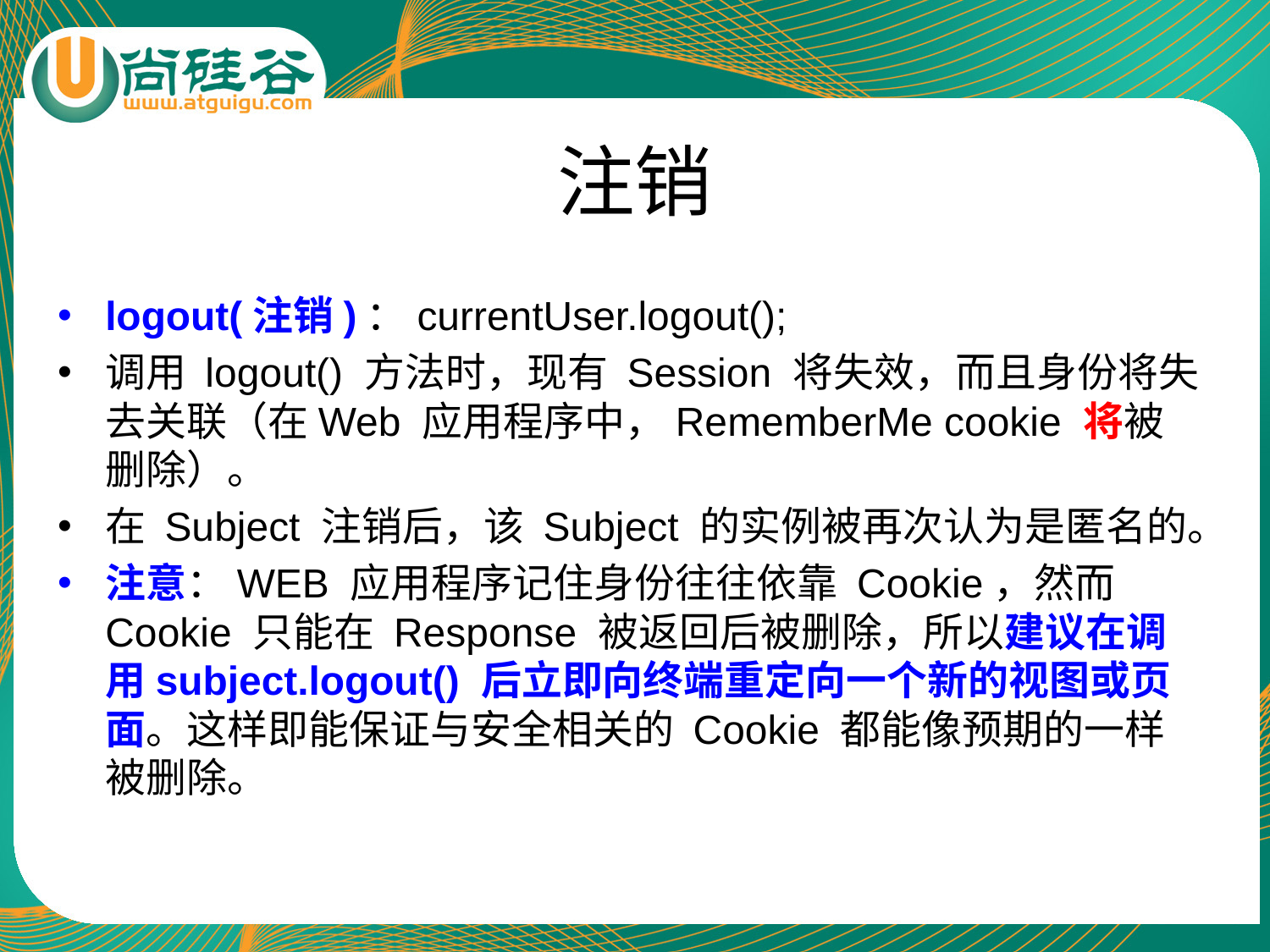

# 注销
logout(注销)：currentUser.logout();
调用 logout() 方法时，现有 Session 将失效，而且身份将失去关联（在Web 应用程序中，RememberMe cookie 将被删除）。
在 Subject 注销后，该 Subject 的实例被再次认为是匿名的。
注意：WEB 应用程序记住身份往往依靠 Cookie，然而Cookie 只能在 Response 被返回后被删除，所以建议在调用subject.logout() 后立即向终端重定向一个新的视图或页面。这样即能保证与安全相关的 Cookie 都能像预期的一样被删除。